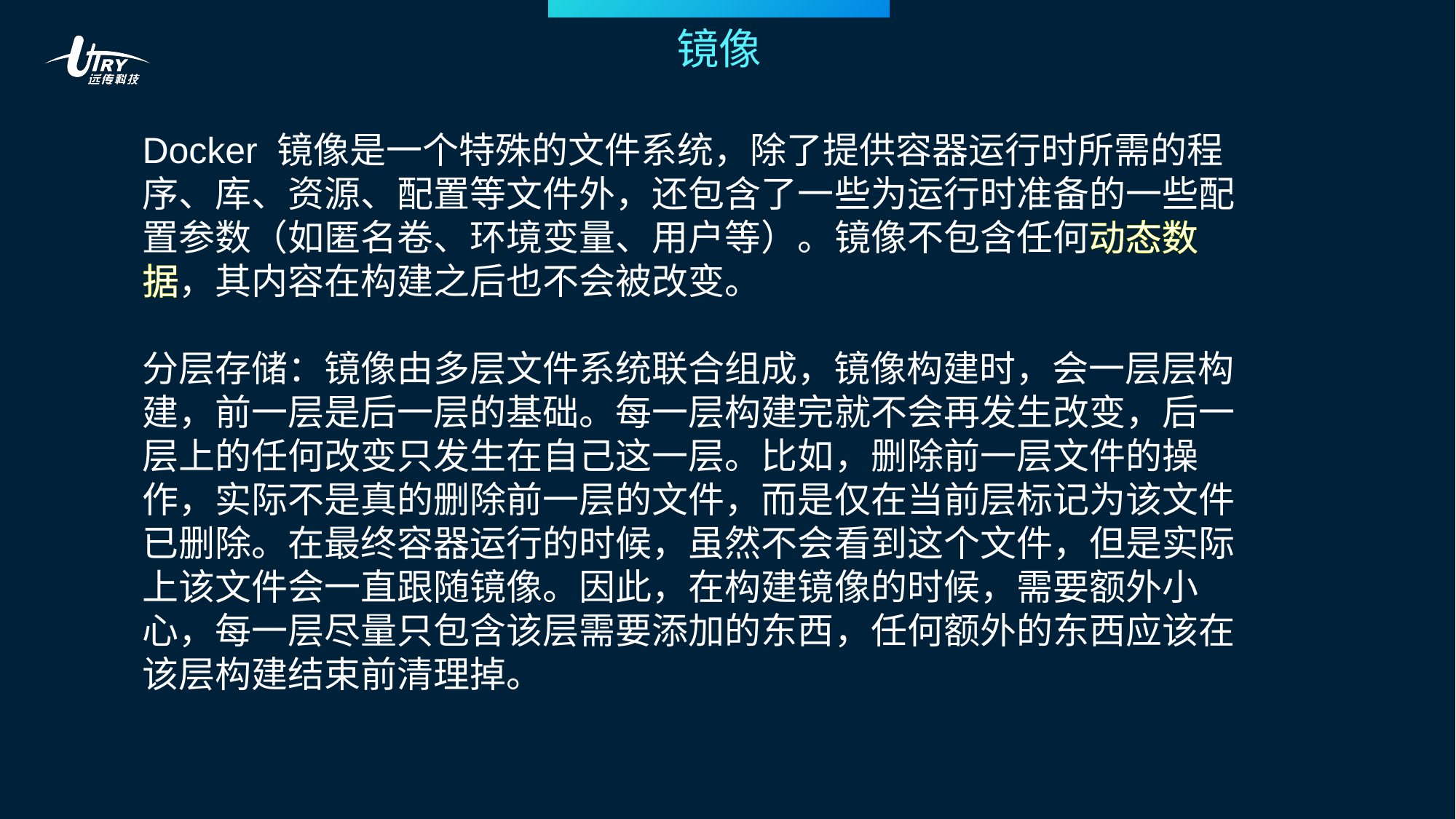

镜像
Docker 镜像是一个特殊的文件系统，除了提供容器运行时所需的程序、库、资源、配置等文件外，还包含了一些为运行时准备的一些配置参数（如匿名卷、环境变量、用户等）。镜像不包含任何动态数据，其内容在构建之后也不会被改变。

分层存储：镜像由多层文件系统联合组成，镜像构建时，会一层层构建，前一层是后一层的基础。每一层构建完就不会再发生改变，后一层上的任何改变只发生在自己这一层。比如，删除前一层文件的操作，实际不是真的删除前一层的文件，而是仅在当前层标记为该文件已删除。在最终容器运行的时候，虽然不会看到这个文件，但是实际上该文件会一直跟随镜像。因此，在构建镜像的时候，需要额外小心，每一层尽量只包含该层需要添加的东西，任何额外的东西应该在该层构建结束前清理掉。